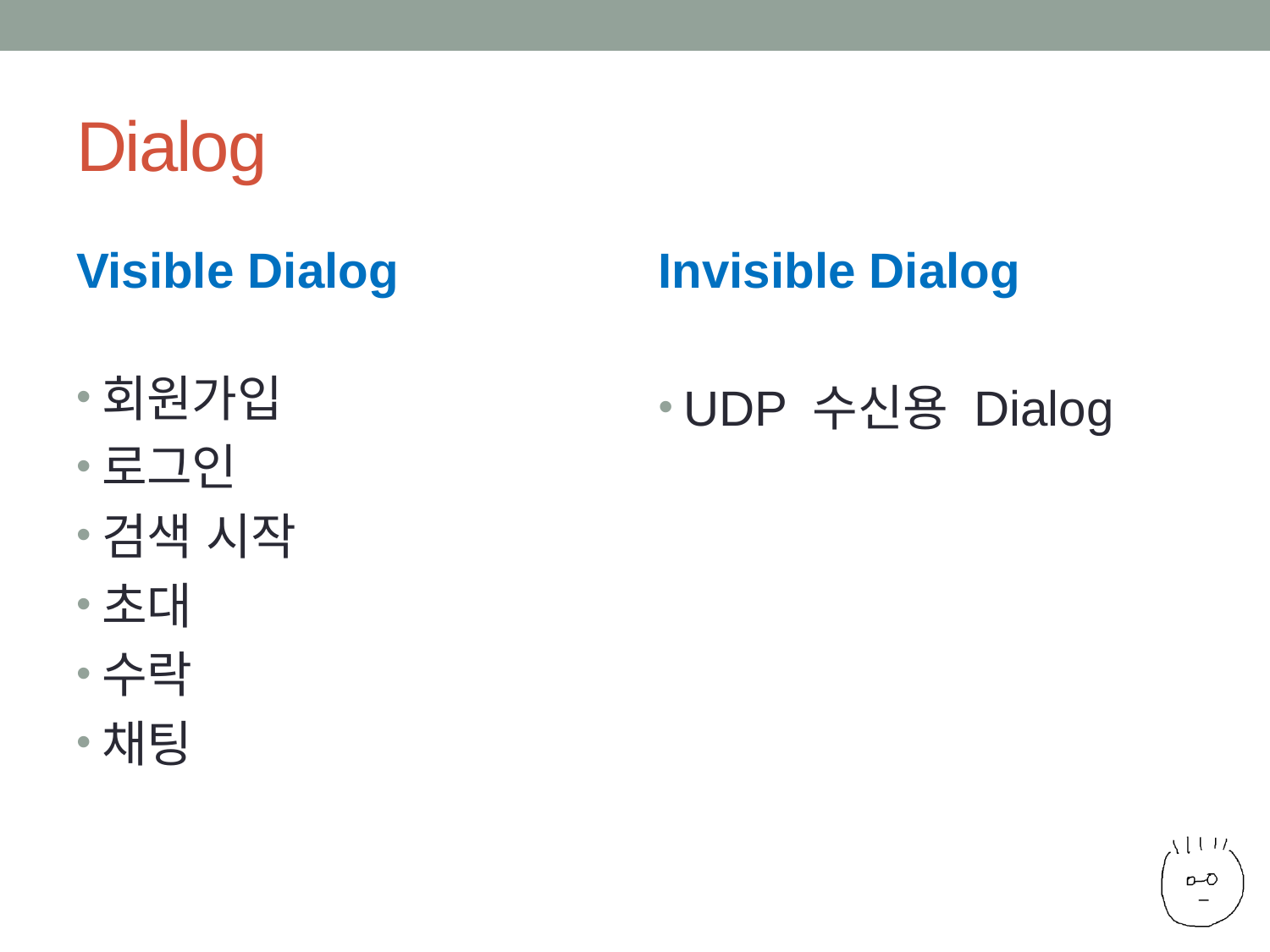

# Dialog
Visible Dialog
회원가입
로그인
검색 시작
초대
수락
채팅
Invisible Dialog

UDP 수신용 Dialog